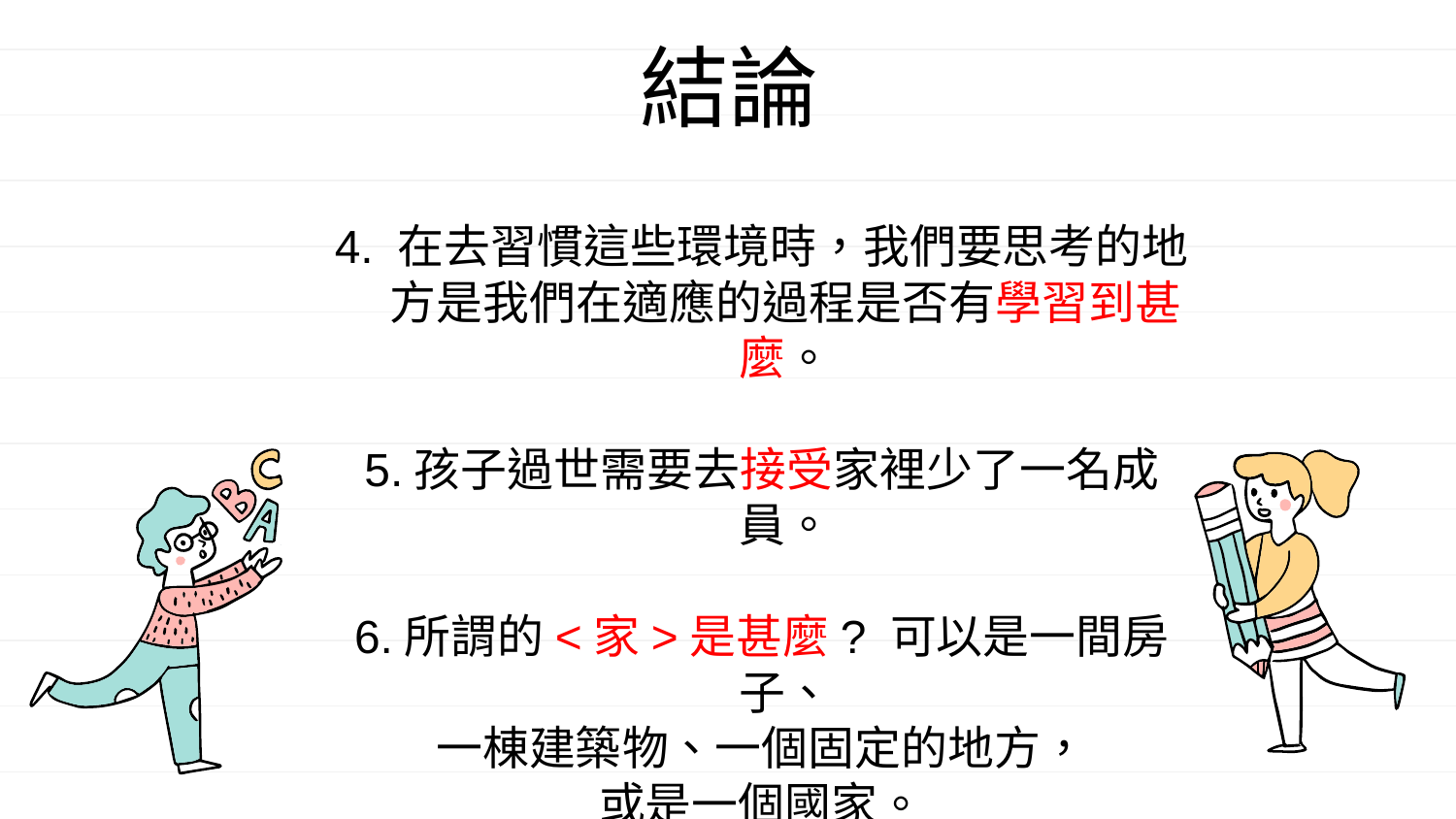

# 結論
4. 在去習慣這些環境時，我們要思考的地方是我們在適應的過程是否有學習到甚麼。

5.孩子過世需要去接受家裡少了一名成員。

6.所謂的<家>是甚麼? 可以是一間房子、
一棟建築物、一個固定的地方，
或是一個國家。